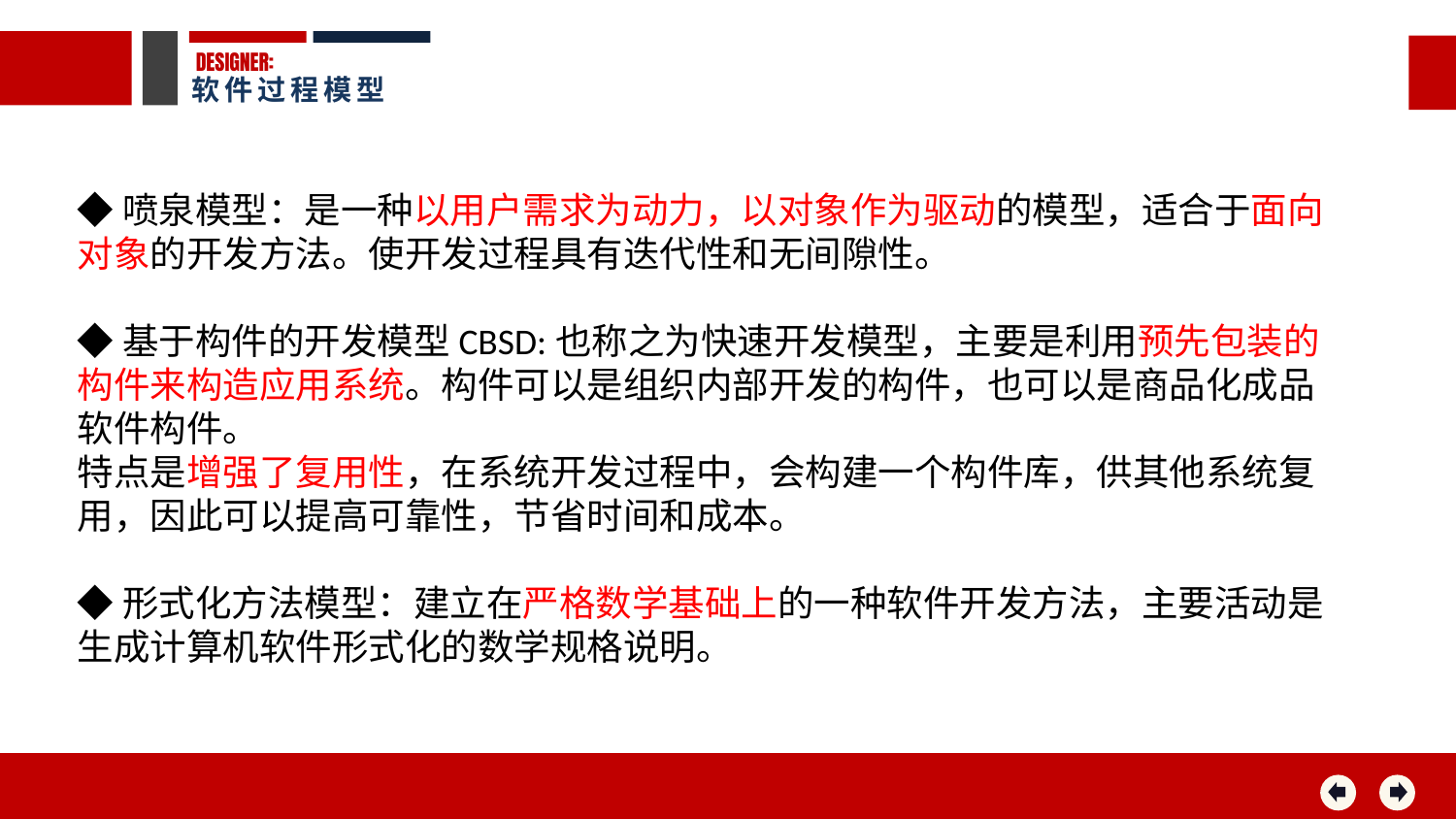

DESIGNER:
软件过程模型
◆喷泉模型：是一种以用户需求为动力，以对象作为驱动的模型，适合于面向对象的开发方法。使开发过程具有迭代性和无间隙性。

◆基于构件的开发模型CBSD:也称之为快速开发模型，主要是利用预先包装的构件来构造应用系统。构件可以是组织内部开发的构件，也可以是商品化成品软件构件。
特点是增强了复用性，在系统开发过程中，会构建一个构件库，供其他系统复用，因此可以提高可靠性，节省时间和成本。

◆形式化方法模型：建立在严格数学基础上的一种软件开发方法，主要活动是生成计算机软件形式化的数学规格说明。